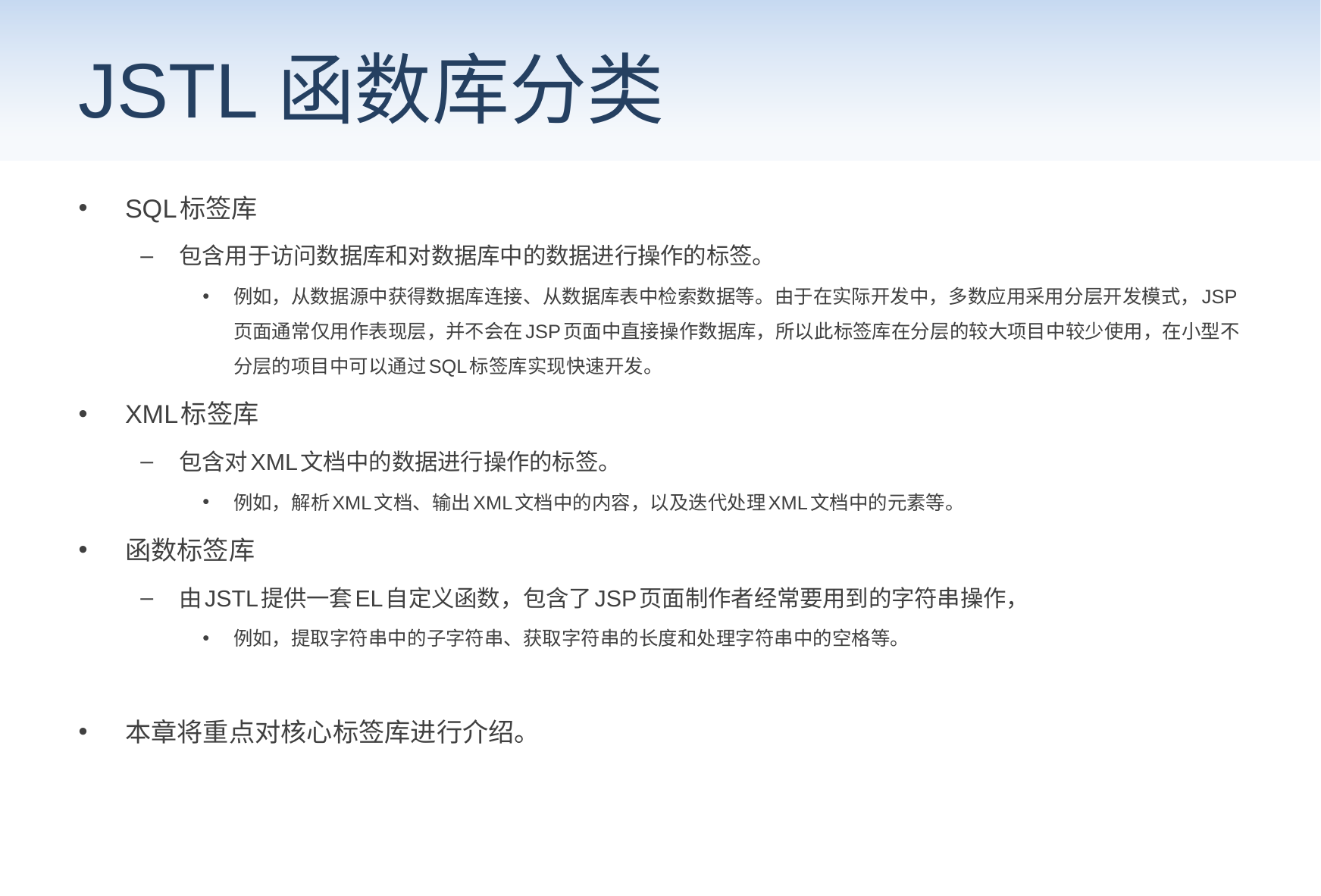

# JSTL函数库分类
SQL标签库
包含用于访问数据库和对数据库中的数据进行操作的标签。
例如，从数据源中获得数据库连接、从数据库表中检索数据等。由于在实际开发中，多数应用采用分层开发模式，JSP页面通常仅用作表现层，并不会在JSP页面中直接操作数据库，所以此标签库在分层的较大项目中较少使用，在小型不分层的项目中可以通过SQL标签库实现快速开发。
XML标签库
包含对XML文档中的数据进行操作的标签。
例如，解析XML文档、输出XML文档中的内容，以及迭代处理XML文档中的元素等。
函数标签库
由JSTL提供一套EL自定义函数，包含了JSP页面制作者经常要用到的字符串操作，
例如，提取字符串中的子字符串、获取字符串的长度和处理字符串中的空格等。

本章将重点对核心标签库进行介绍。